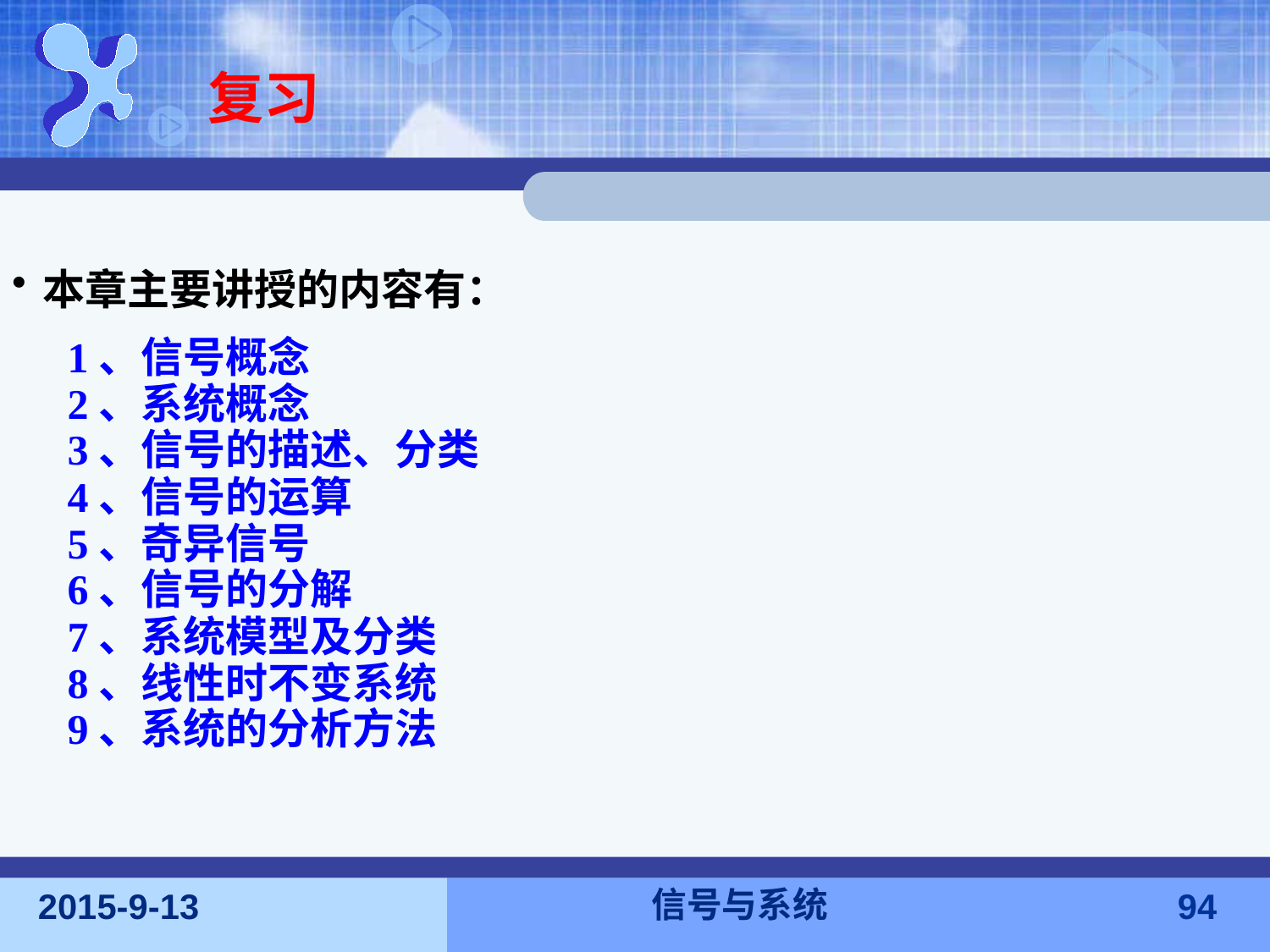

复习
本章主要讲授的内容有：
1、信号概念
2、系统概念
3、信号的描述、分类
4、信号的运算
5、奇异信号
6、信号的分解
7、系统模型及分类
8、线性时不变系统
9、系统的分析方法
信号与系统
2015-9-13
94